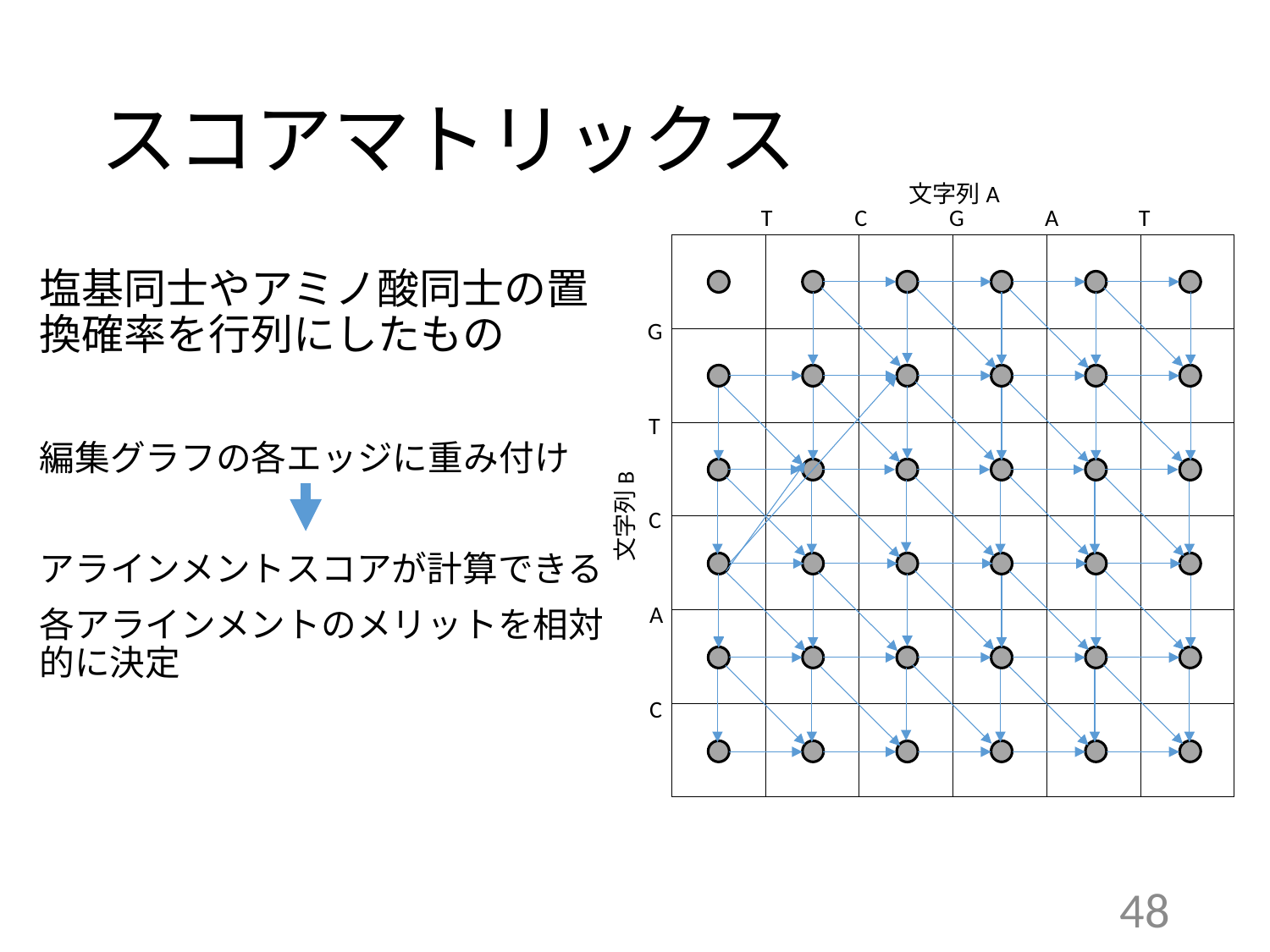

# スコアマトリックス
文字列A
T
C
G
A
T
|  |  |  |  |  |  |
| --- | --- | --- | --- | --- | --- |
|  |  |  |  |  |  |
|  |  |  |  |  |  |
|  |  |  |  |  |  |
|  |  |  |  |  |  |
|  |  |  |  |  |  |
塩基同士やアミノ酸同士の置換確率を行列にしたもの

編集グラフの各エッジに重み付け

アラインメントスコアが計算できる
各アラインメントのメリットを相対的に決定

G

T

文字列B
C

A

C

48